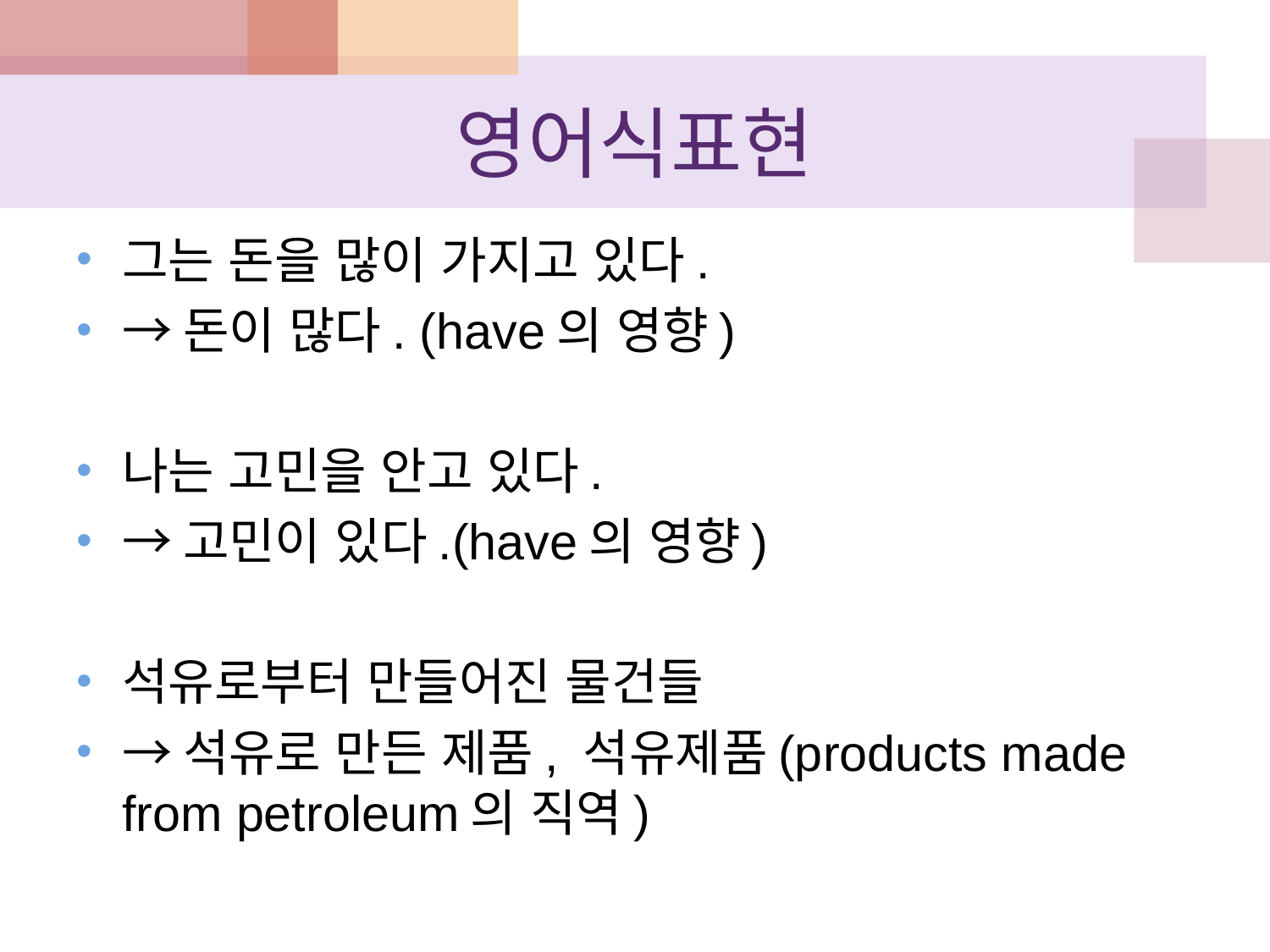

# 영어식표현
그는 돈을 많이 가지고 있다.
→돈이 많다. (have의 영향)

나는 고민을 안고 있다.
→고민이 있다.(have의 영향)

석유로부터 만들어진 물건들
→석유로 만든 제품, 석유제품(products made from petroleum의 직역)